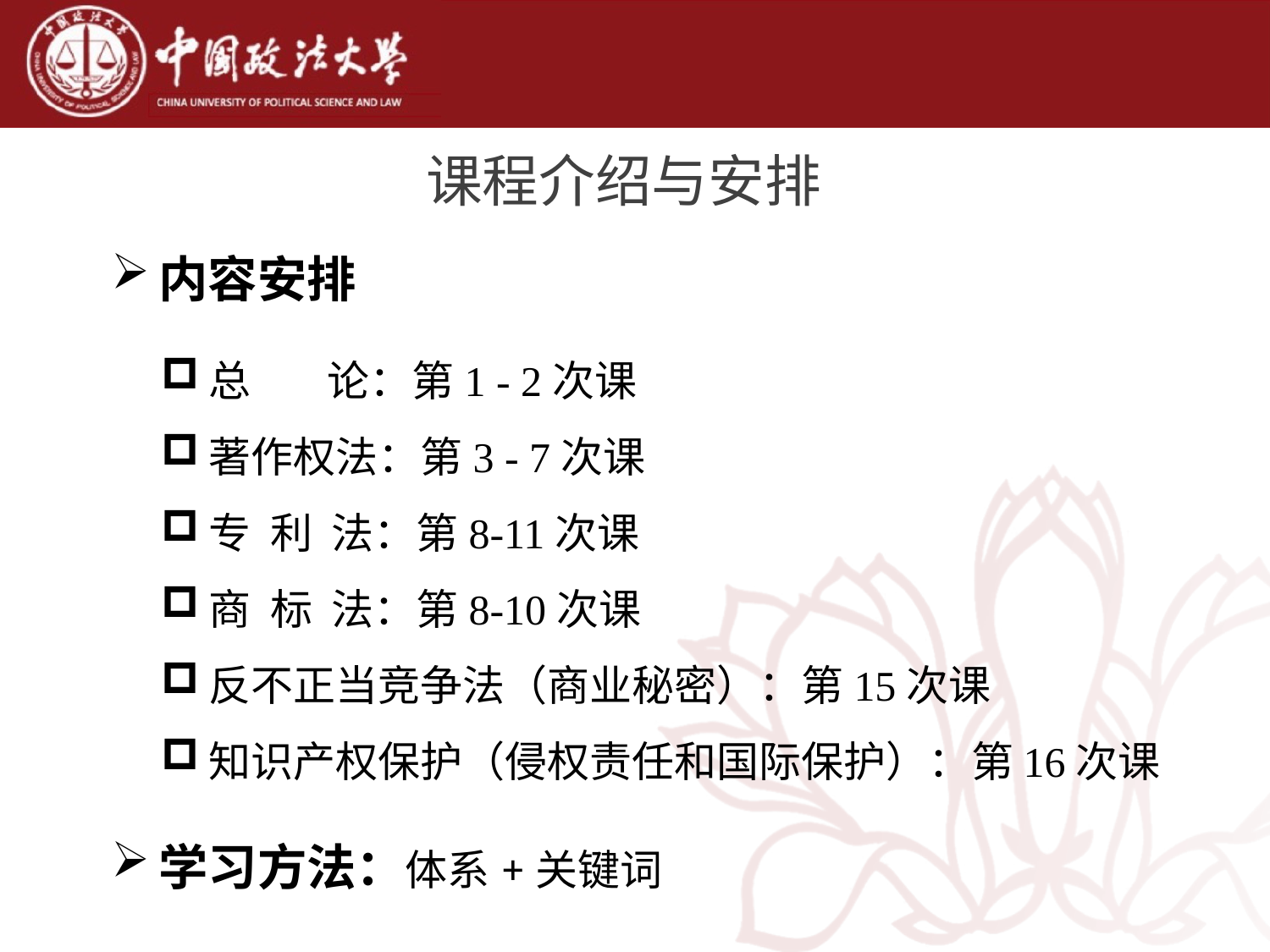

课程介绍与安排
内容安排
总        论：第1 - 2次课
著作权法：第3 - 7次课
专  利  法：第8-11次课
商  标  法：第8-10次课
反不正当竞争法（商业秘密）：第15次课
知识产权保护（侵权责任和国际保护）：第16次课
学习方法：体系+关键词